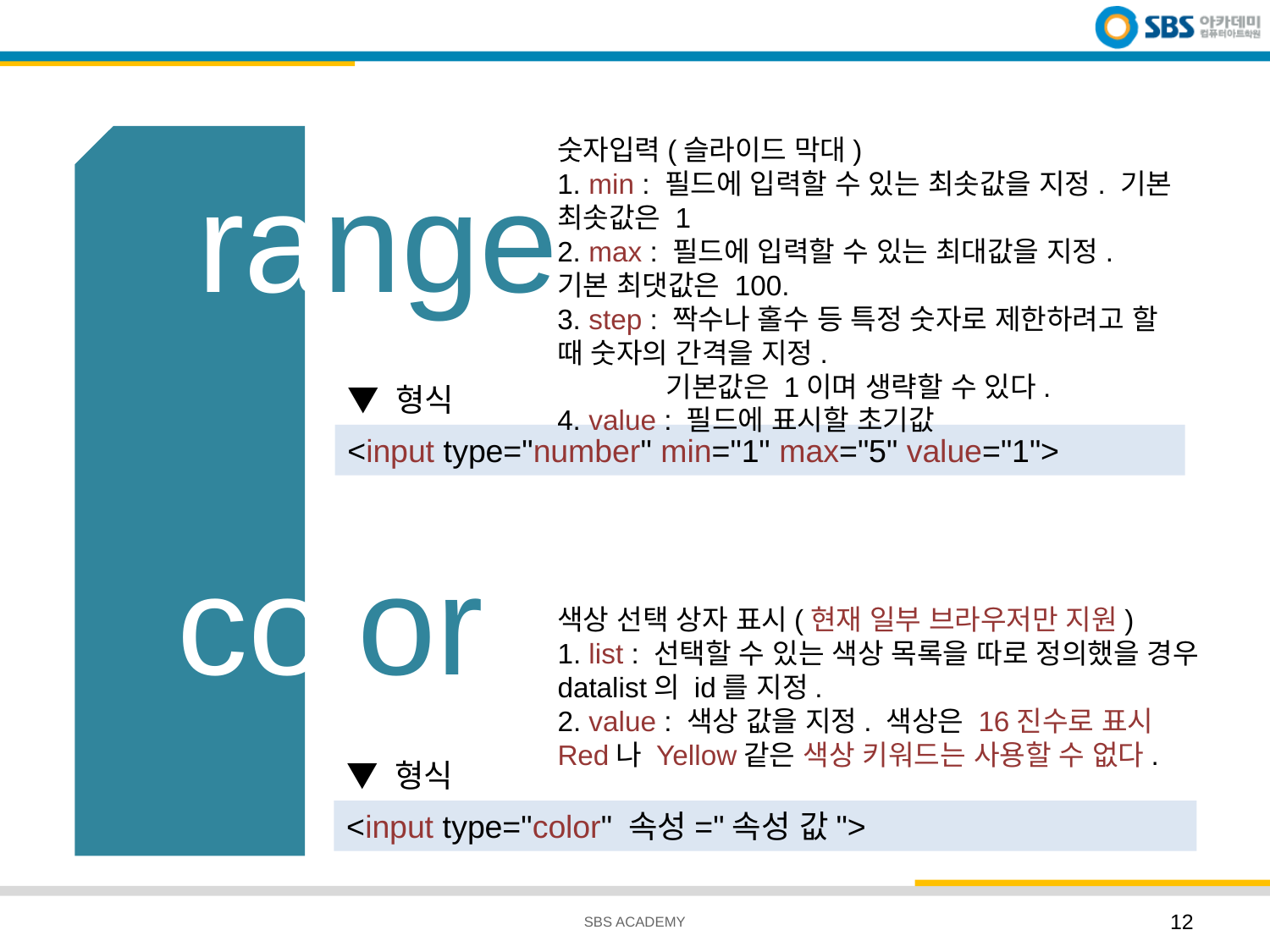

# range
숫자입력(슬라이드 막대)
1. min : 필드에 입력할 수 있는 최솟값을 지정. 기본 최솟값은 1
2. max : 필드에 입력할 수 있는 최대값을 지정. 기본 최댓값은 100.
3. step : 짝수나 홀수 등 특정 숫자로 제한하려고 할 때 숫자의 간격을 지정.
             기본값은 1이며 생략할 수 있다.
4. value : 필드에 표시할 초기값
▼ 형식
<input type="number" min="1" max="5" value="1">
color
색상 선택 상자 표시(현재 일부 브라우저만 지원)
1. list : 선택할 수 있는 색상 목록을 따로 정의했을 경우 datalist의 id를 지정.
2. value : 색상 값을 지정. 색상은 16진수로 표시
Red나 Yellow같은 색상 키워드는 사용할 수 없다.

▼ 형식
<input type="color" 속성="속성 값">
SBS ACADEMY
12